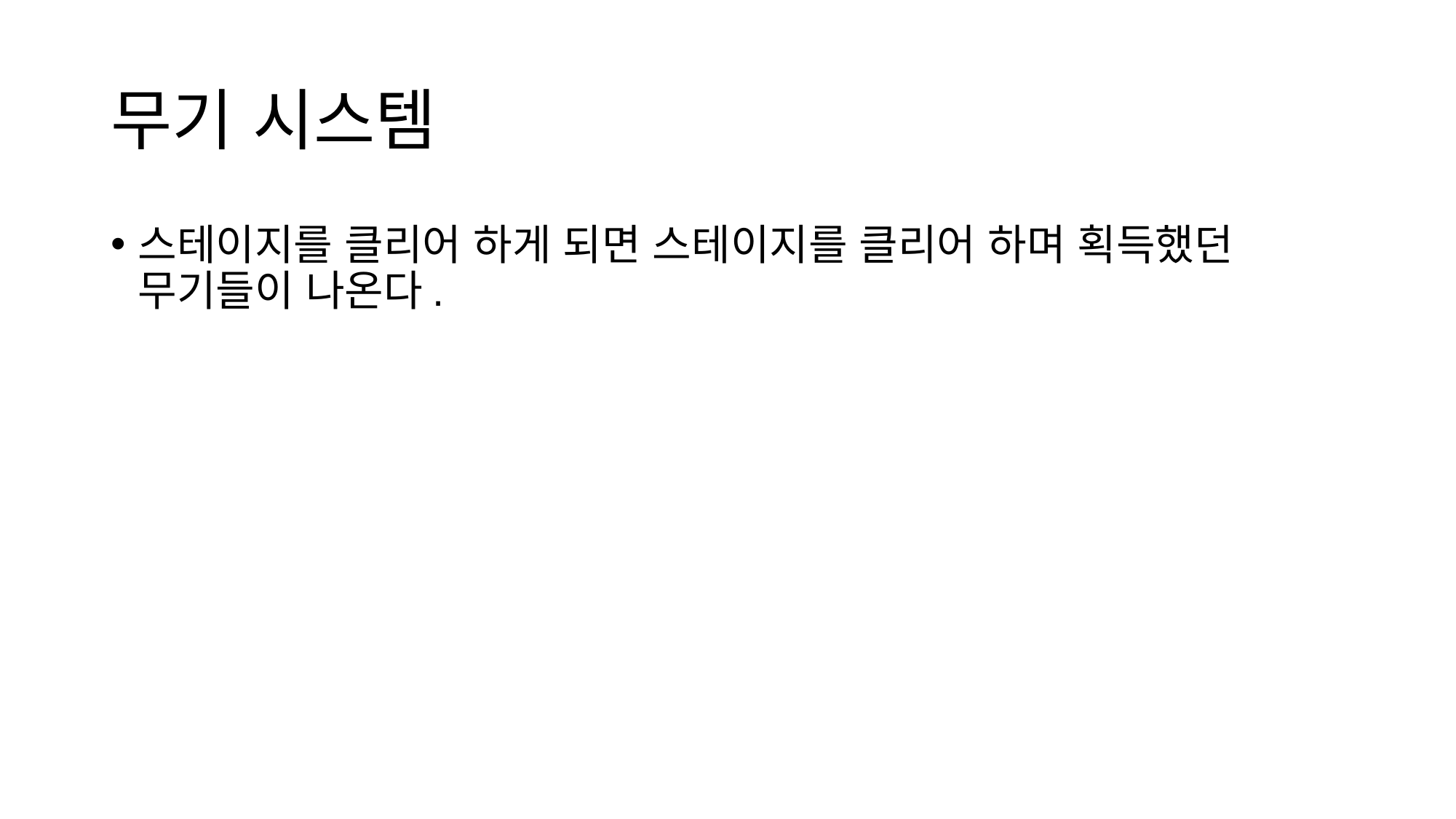

# 무기 시스템
스테이지를 클리어 하게 되면 스테이지를 클리어 하며 획득했던 무기들이 나온다.